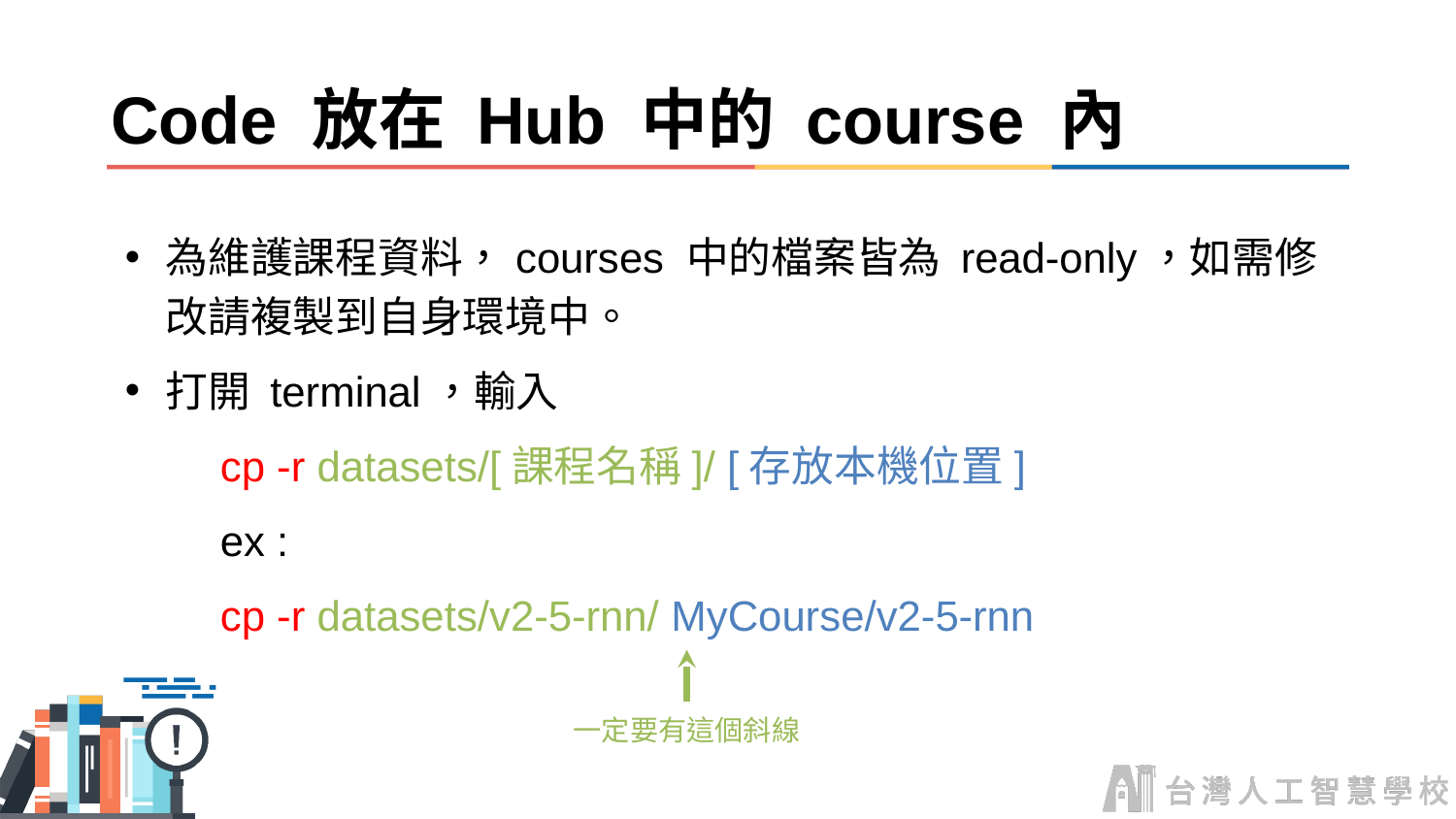

# Code 放在 Hub 中的 course 內
為維護課程資料，courses 中的檔案皆為 read-only，如需修改請複製到自身環境中。
打開 terminal，輸入
cp -r datasets/[課程名稱]/ [存放本機位置]
ex :
cp -r datasets/v2-5-rnn/ MyCourse/v2-5-rnn

一定要有這個斜線